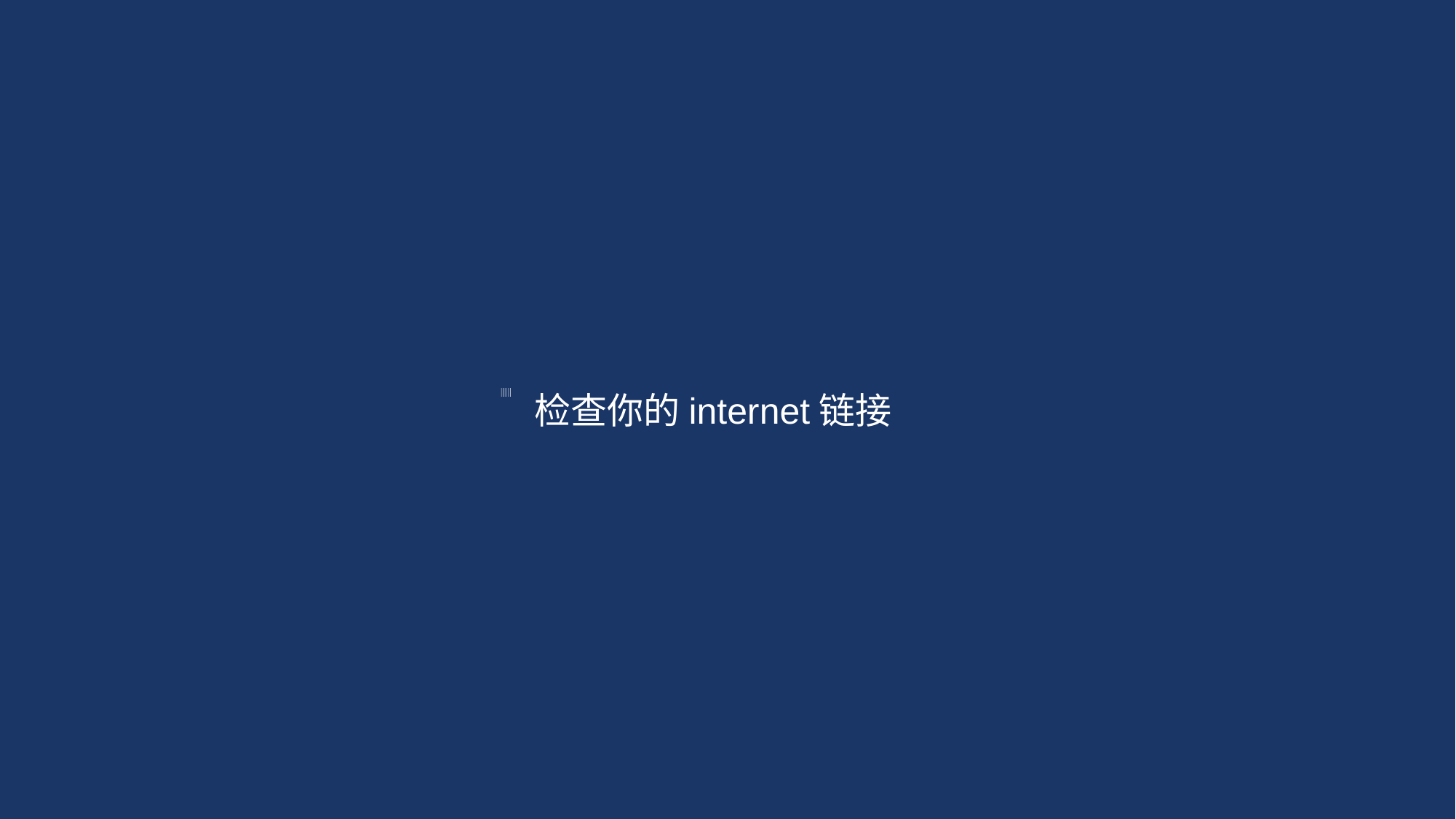

检查你的internet链接
. . . . . .